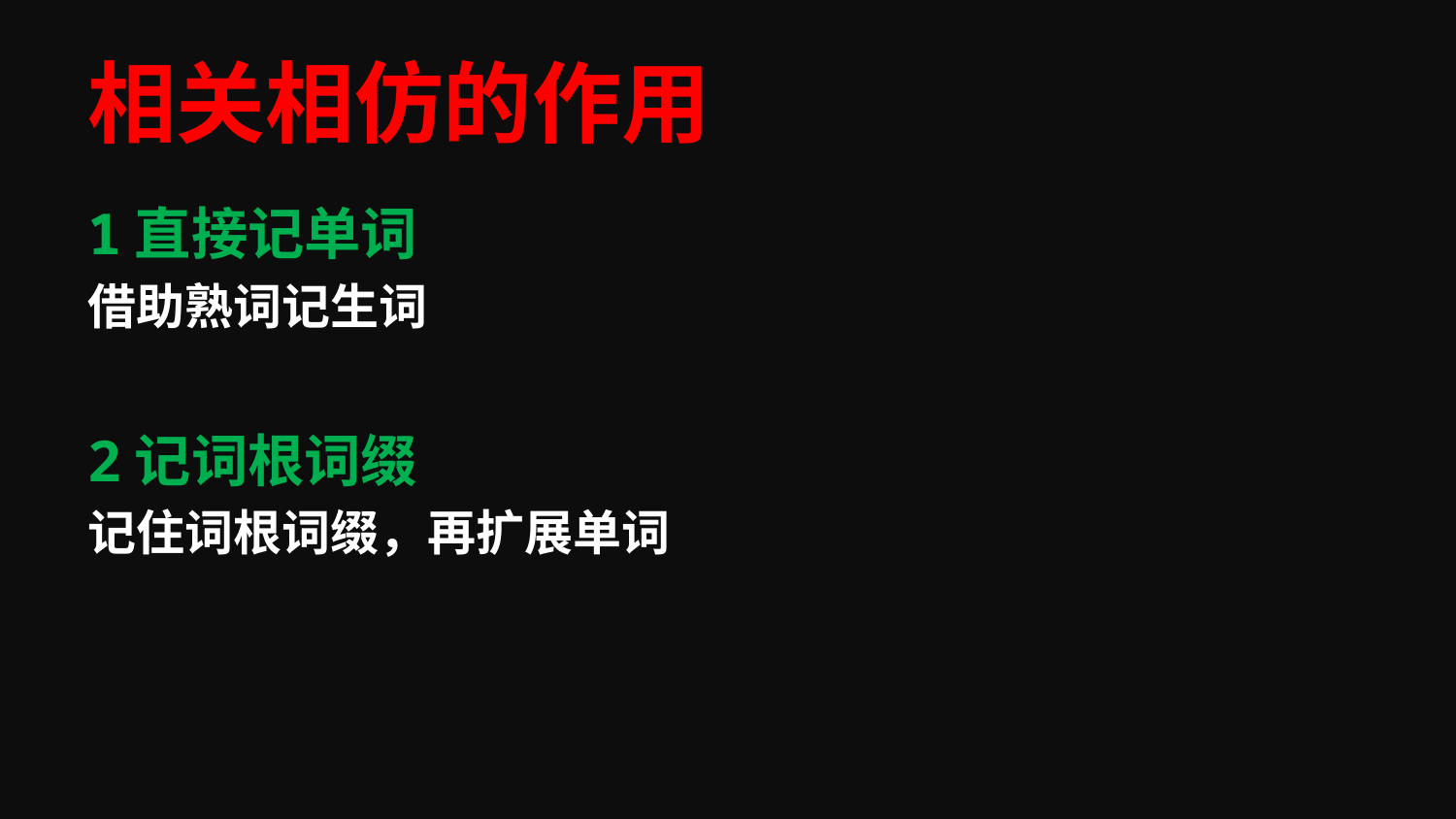

# 相关相仿的作用
1直接记单词
借助熟词记生词

2记词根词缀
记住词根词缀，再扩展单词